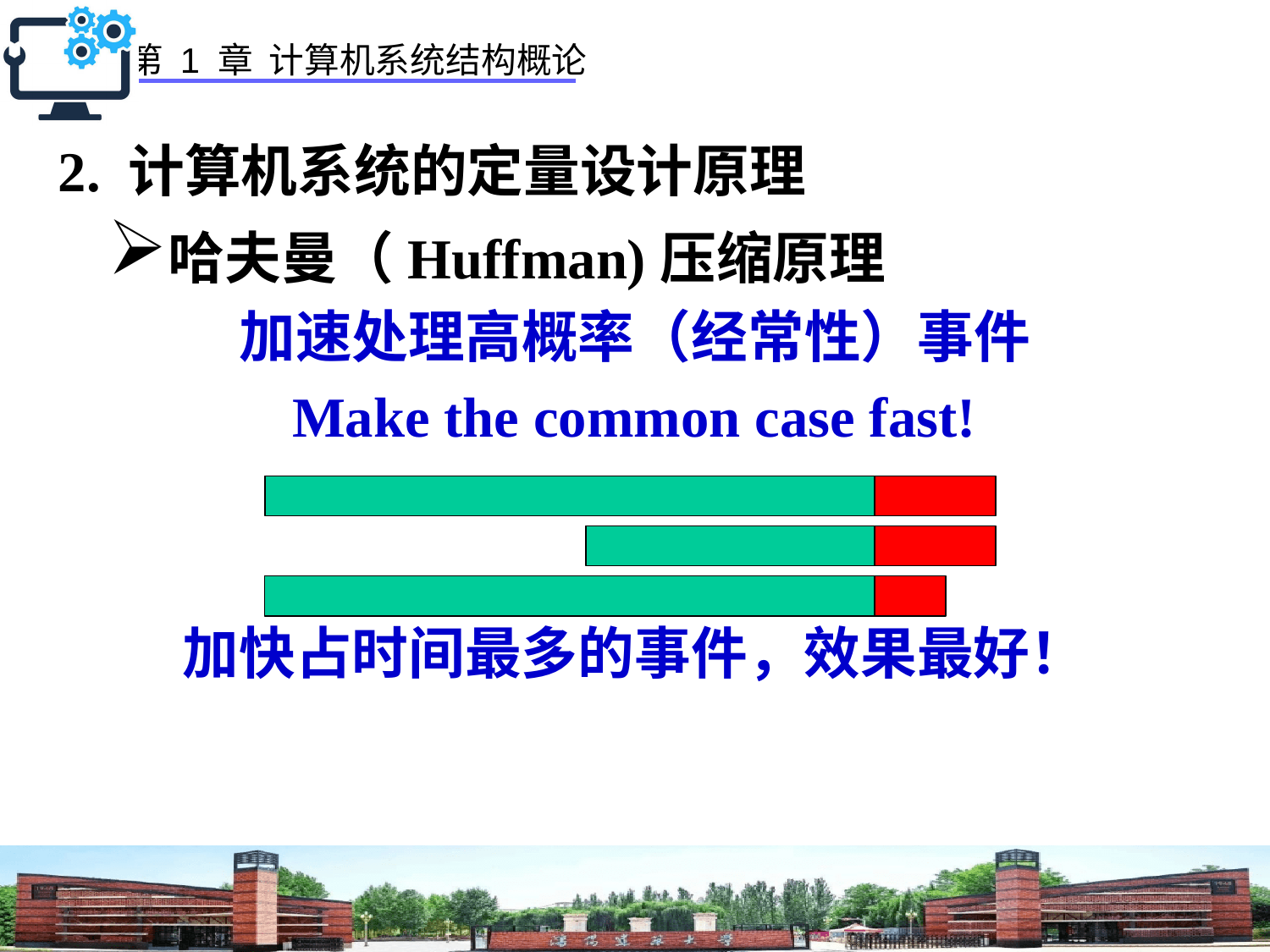

# 2. 计算机系统的定量设计原理
哈夫曼（Huffman)压缩原理
加速处理高概率（经常性）事件
Make the common case fast!

加快占时间最多的事件，效果最好！